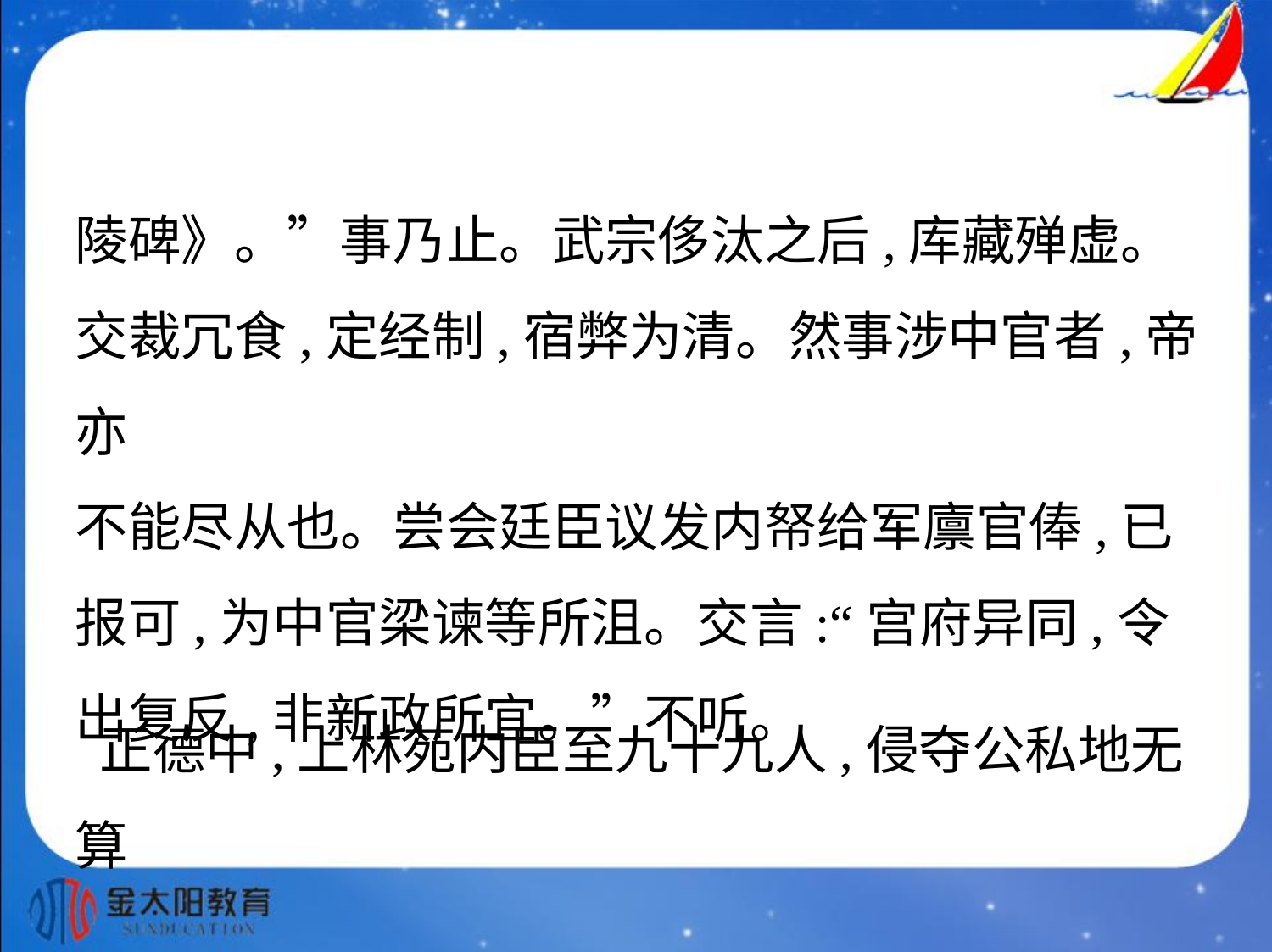

陵碑》。”事乃止。武宗侈汰之后,库藏殚虚。
交裁冗食,定经制,宿弊为清。然事涉中官者,帝亦
不能尽从也。尝会廷臣议发内帑给军廪官俸,已
报可,为中官梁谏等所沮。交言:“宫府异同,令
出复反,非新政所宜。”不听。
 正德中,上林苑内臣至九十九人,侵夺公私地无算